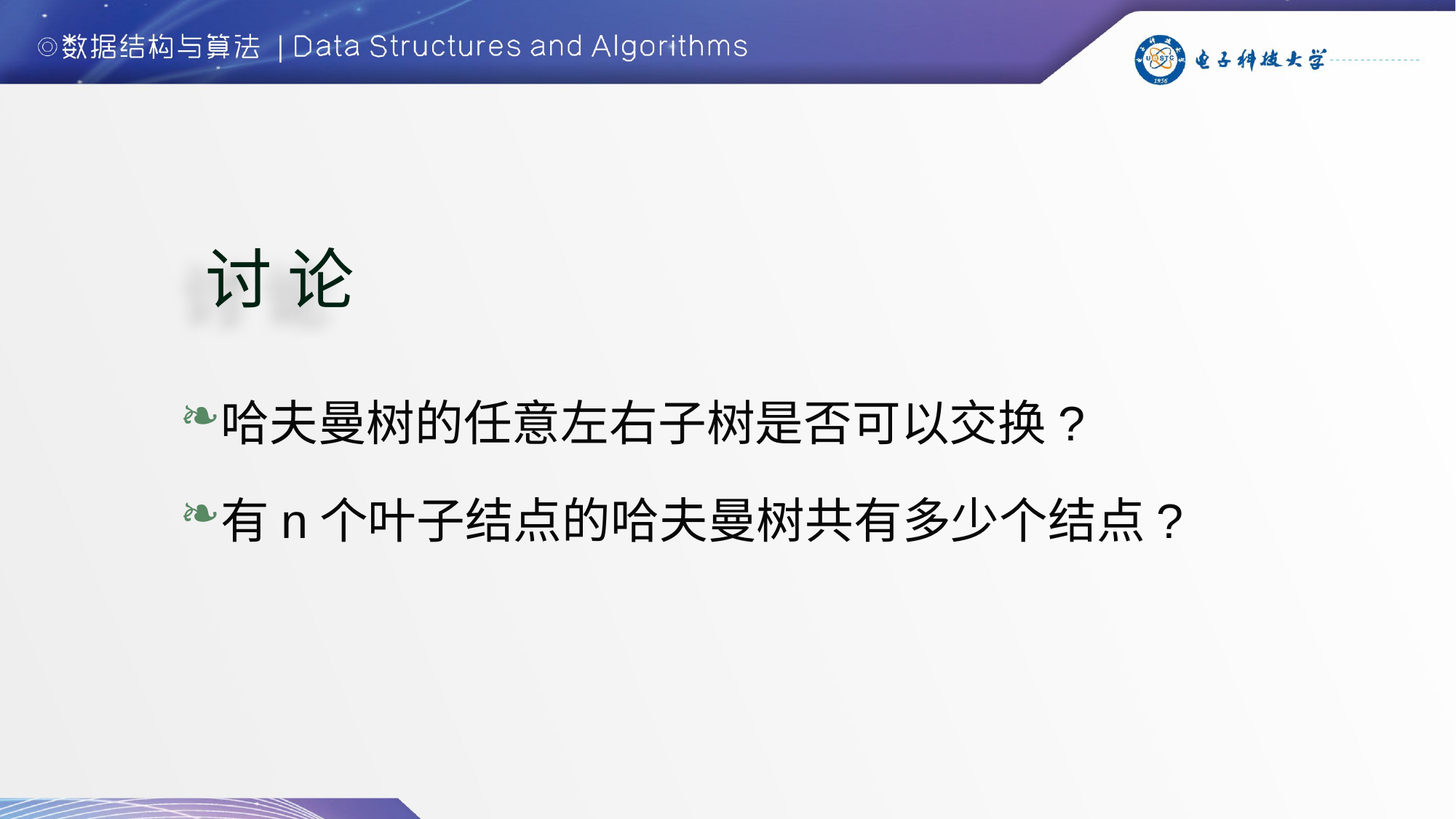

# 讨 论
哈夫曼树的任意左右子树是否可以交换?
有n个叶子结点的哈夫曼树共有多少个结点?